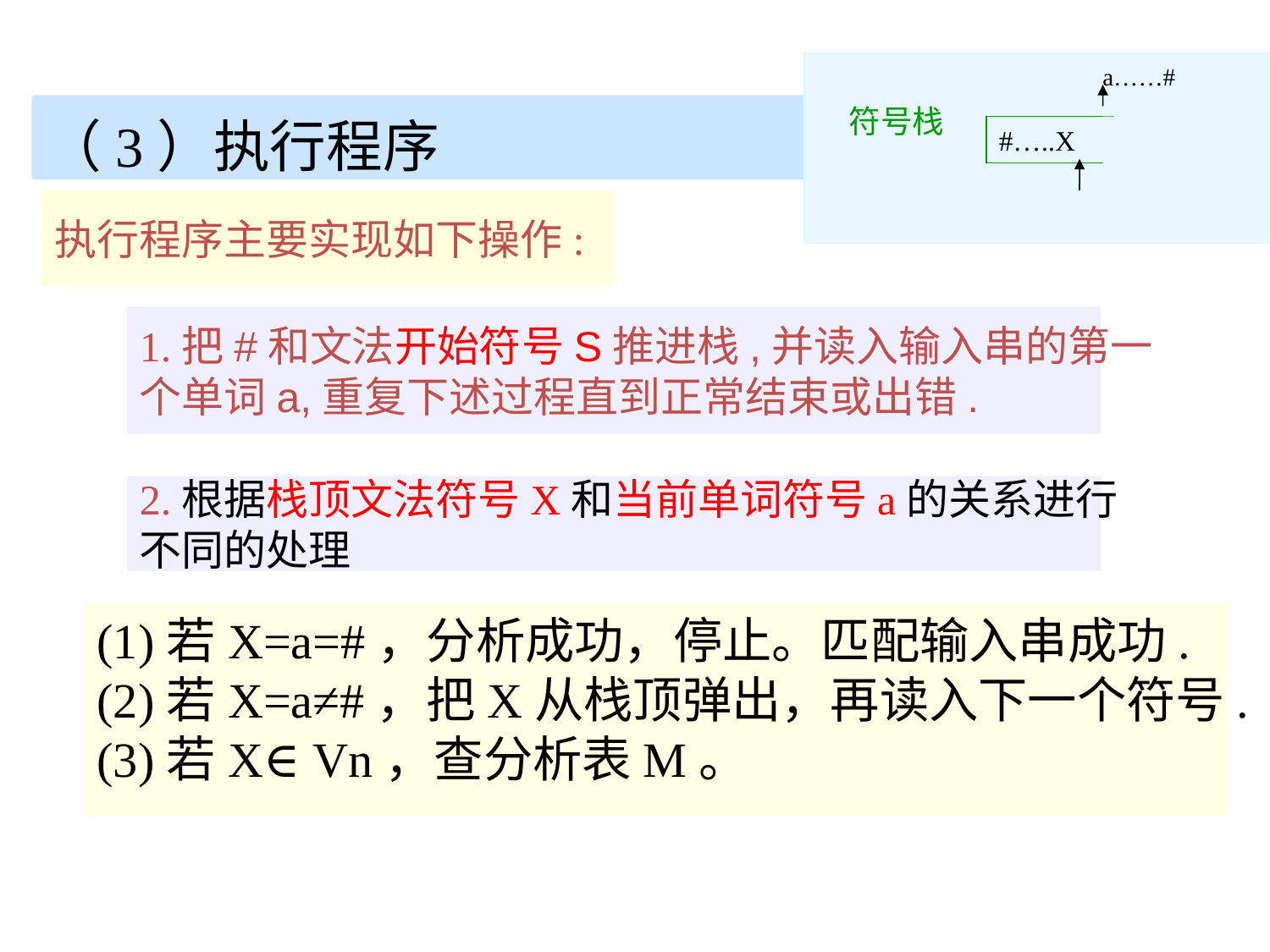

a……#

符号栈
#…..X

（3）执行程序
执行程序主要实现如下操作:
1.把#和文法开始符号S推进栈,并读入输入串的第一
个单词a,重复下述过程直到正常结束或出错.
2.根据栈顶文法符号X和当前单词符号a的关系进行
不同的处理
(1)若X=a=#，分析成功，停止。匹配输入串成功.
(2)若X=a≠#，把X从栈顶弹出，再读入下一个符号.
(3)若X∈Vn，查分析表M。